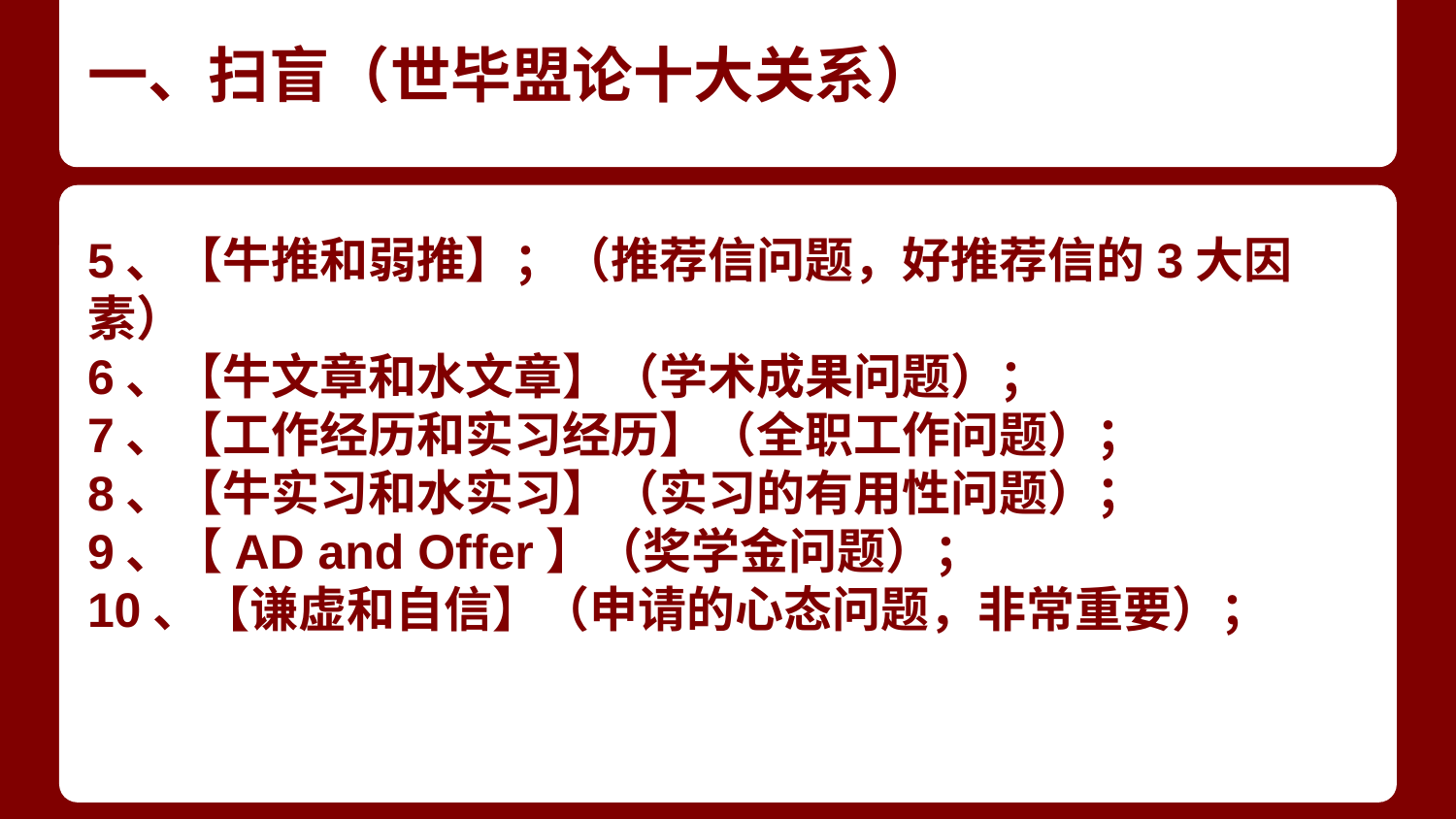

# 一、扫盲（世毕盟论十大关系）
5、【牛推和弱推】；（推荐信问题，好推荐信的3大因素）
6、【牛文章和水文章】（学术成果问题）；
7、【工作经历和实习经历】（全职工作问题）；
8、【牛实习和水实习】（实习的有用性问题）；
9、【AD and Offer】（奖学金问题）；
10、【谦虚和自信】（申请的心态问题，非常重要）；